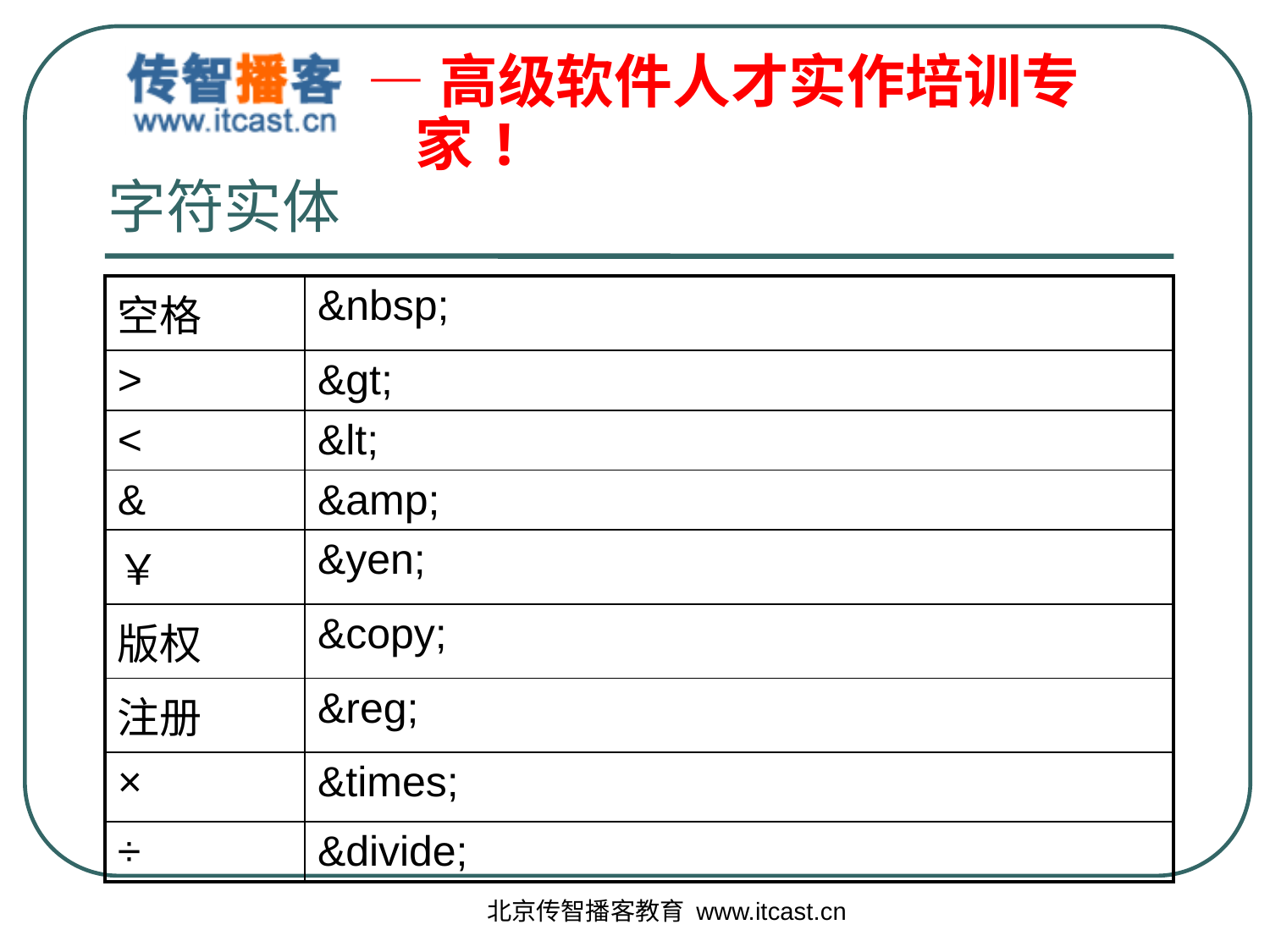

# 字符实体
| 空格 | &nbsp; |
| --- | --- |
| > | &gt; |
| < | &lt; |
| & | &amp; |
| ￥ | &yen; |
| 版权 | &copy; |
| 注册 | &reg; |
| × | &times; |
| ÷ | &divide; |